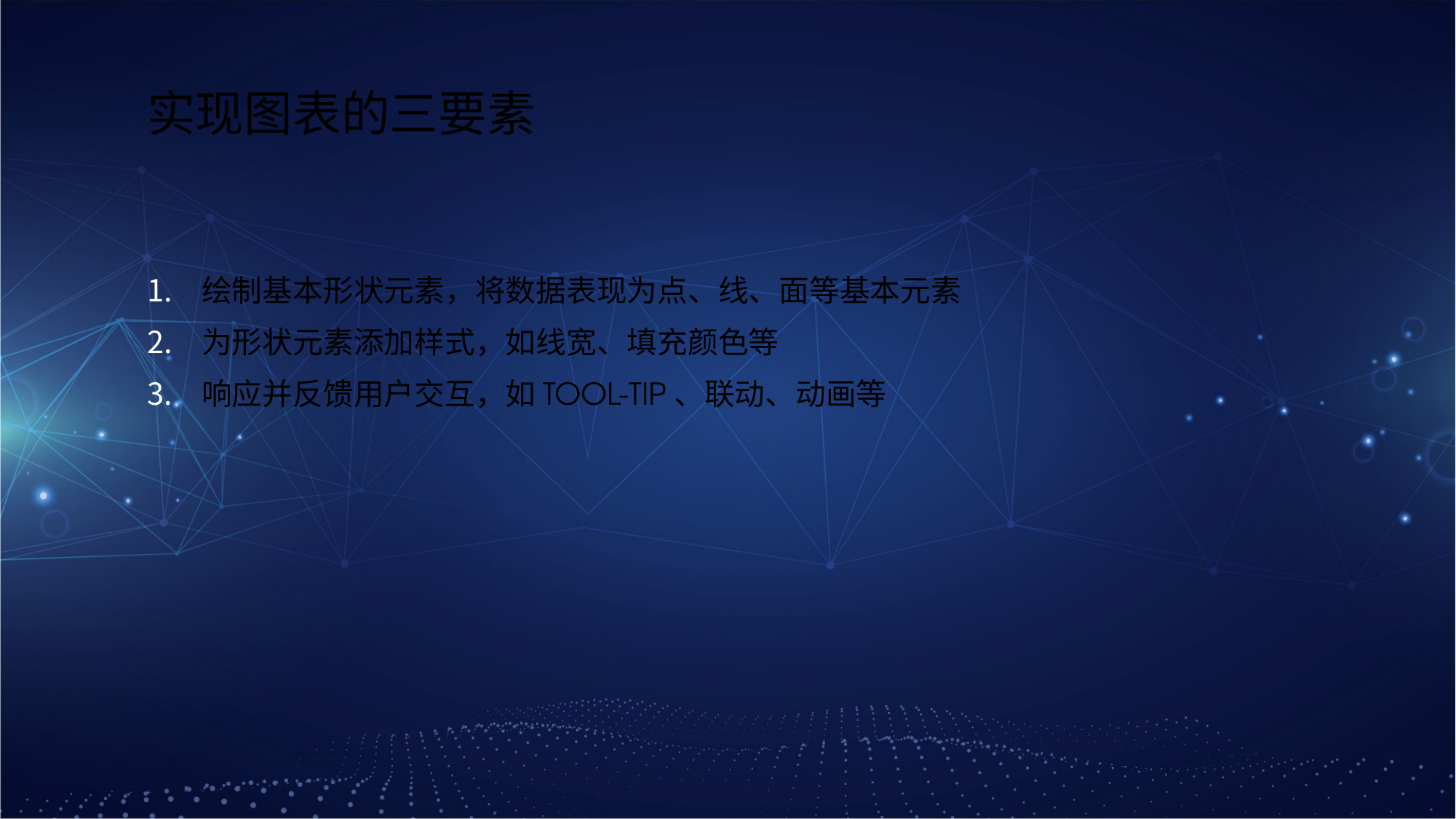

# 实现图表的三要素
绘制基本形状元素，将数据表现为点、线、面等基本元素
为形状元素添加样式，如线宽、填充颜色等
响应并反馈用户交互，如tool-tip、联动、动画等